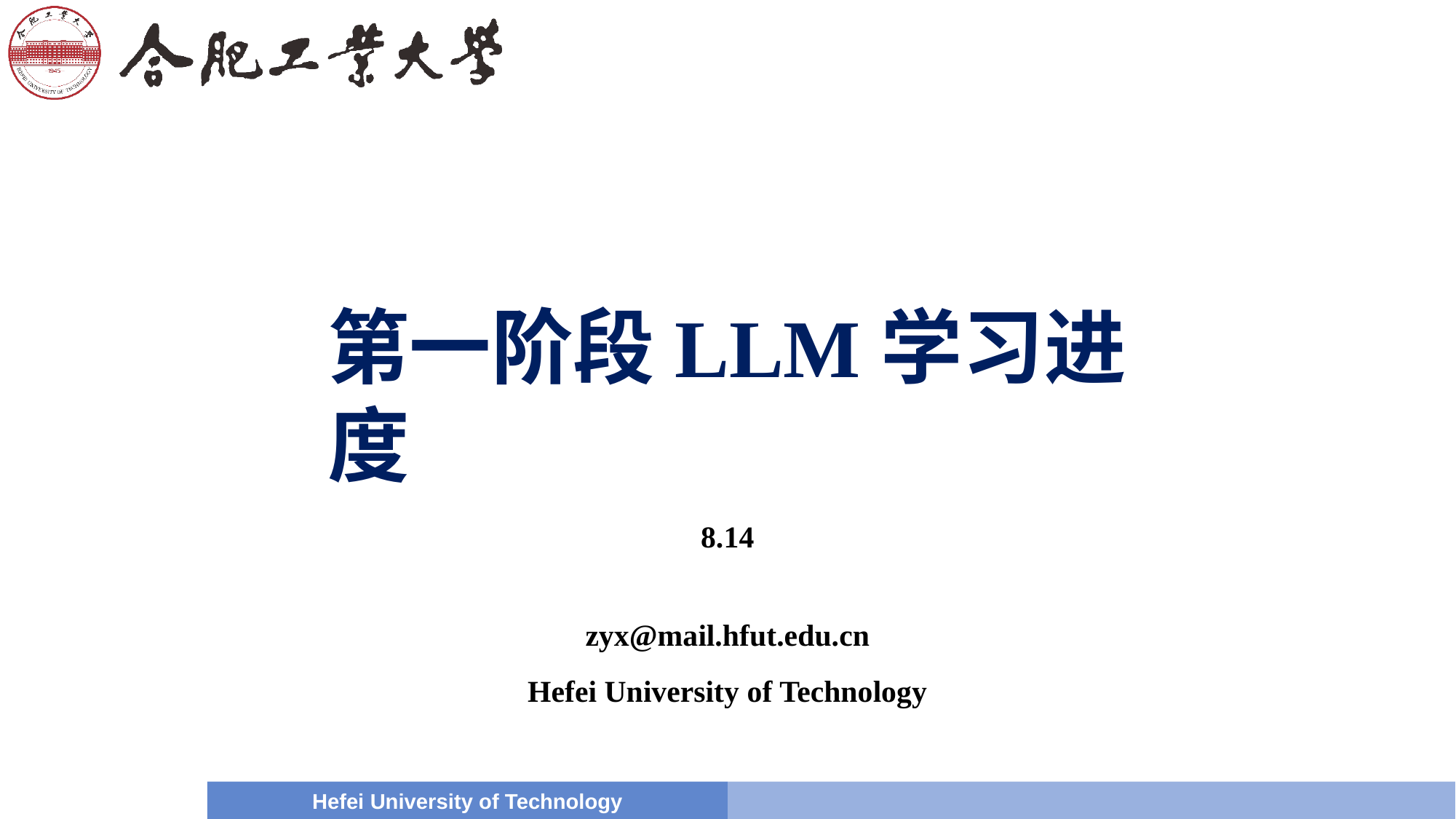

第一阶段LLM学习进度
| 8.14 |
| --- |
| zyx@mail.hfut.edu.cn |
| Hefei University of Technology |